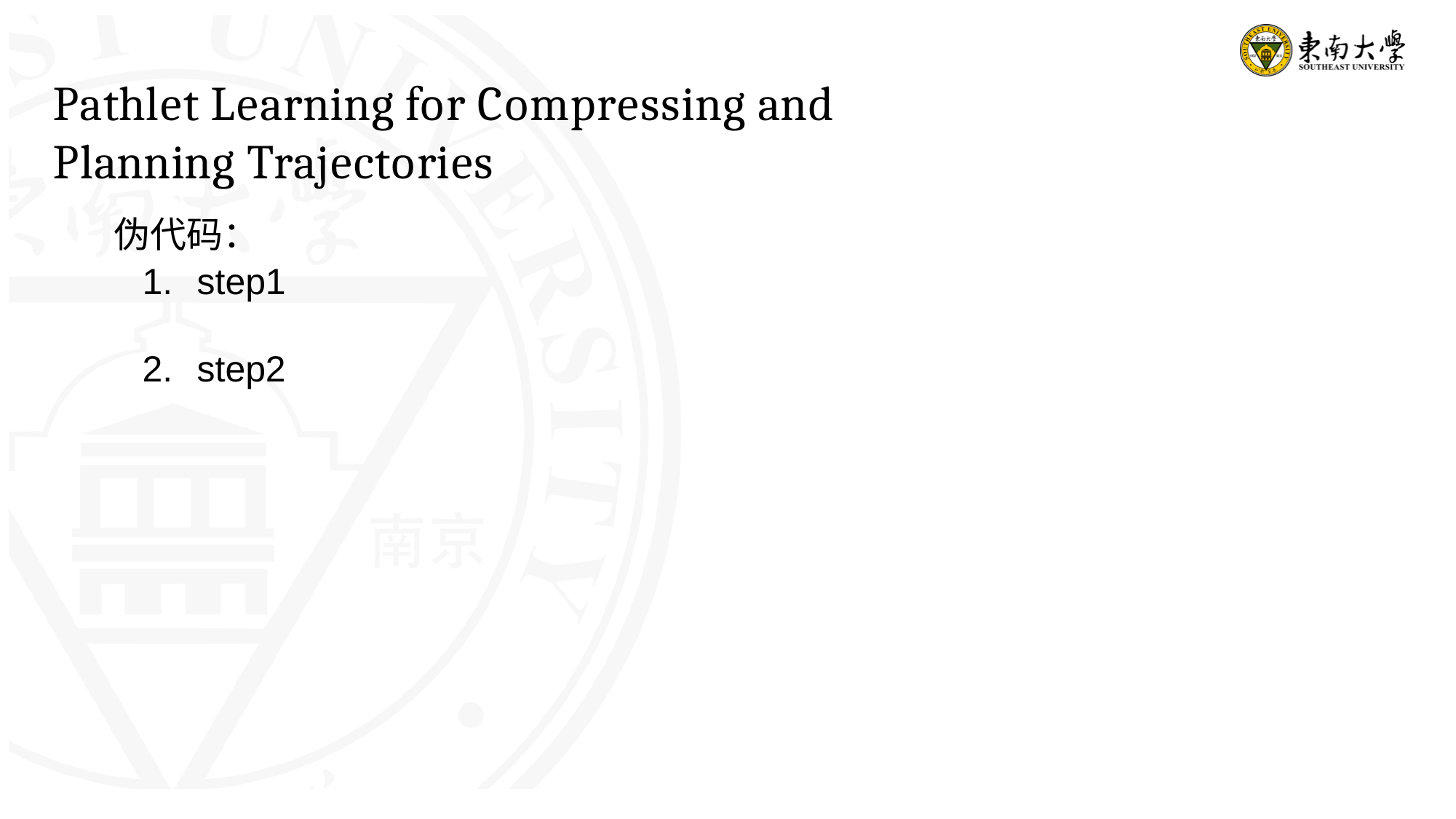

Pathlet Learning for Compressing and Planning Trajectories

step1
step2
伪代码：